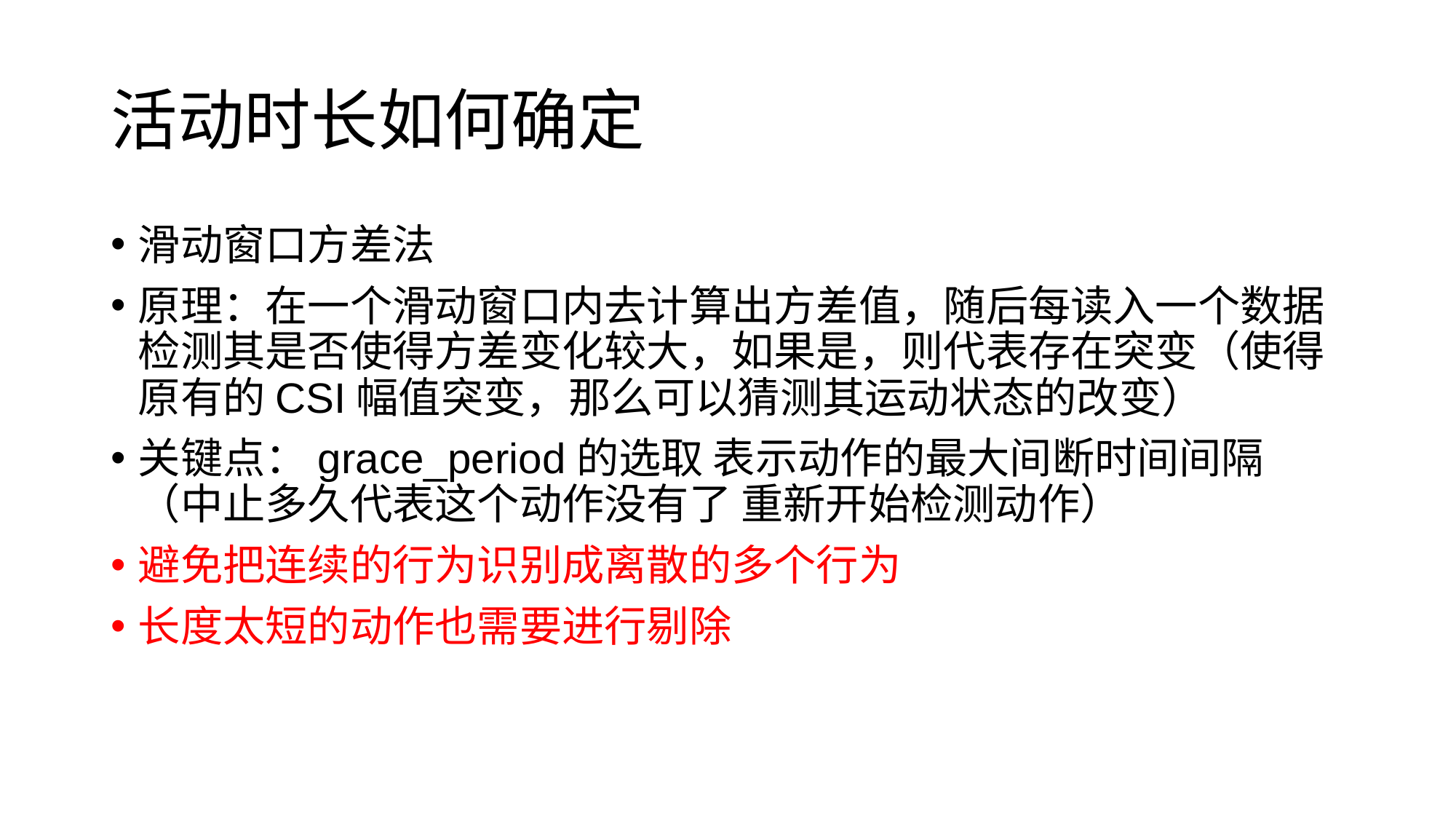

# 活动时长如何确定
滑动窗口方差法
原理：在一个滑动窗口内去计算出方差值，随后每读入一个数据检测其是否使得方差变化较大，如果是，则代表存在突变（使得原有的CSI幅值突变，那么可以猜测其运动状态的改变）
关键点：grace_period的选取 表示动作的最大间断时间间隔（中止多久代表这个动作没有了 重新开始检测动作）
避免把连续的行为识别成离散的多个行为
长度太短的动作也需要进行剔除